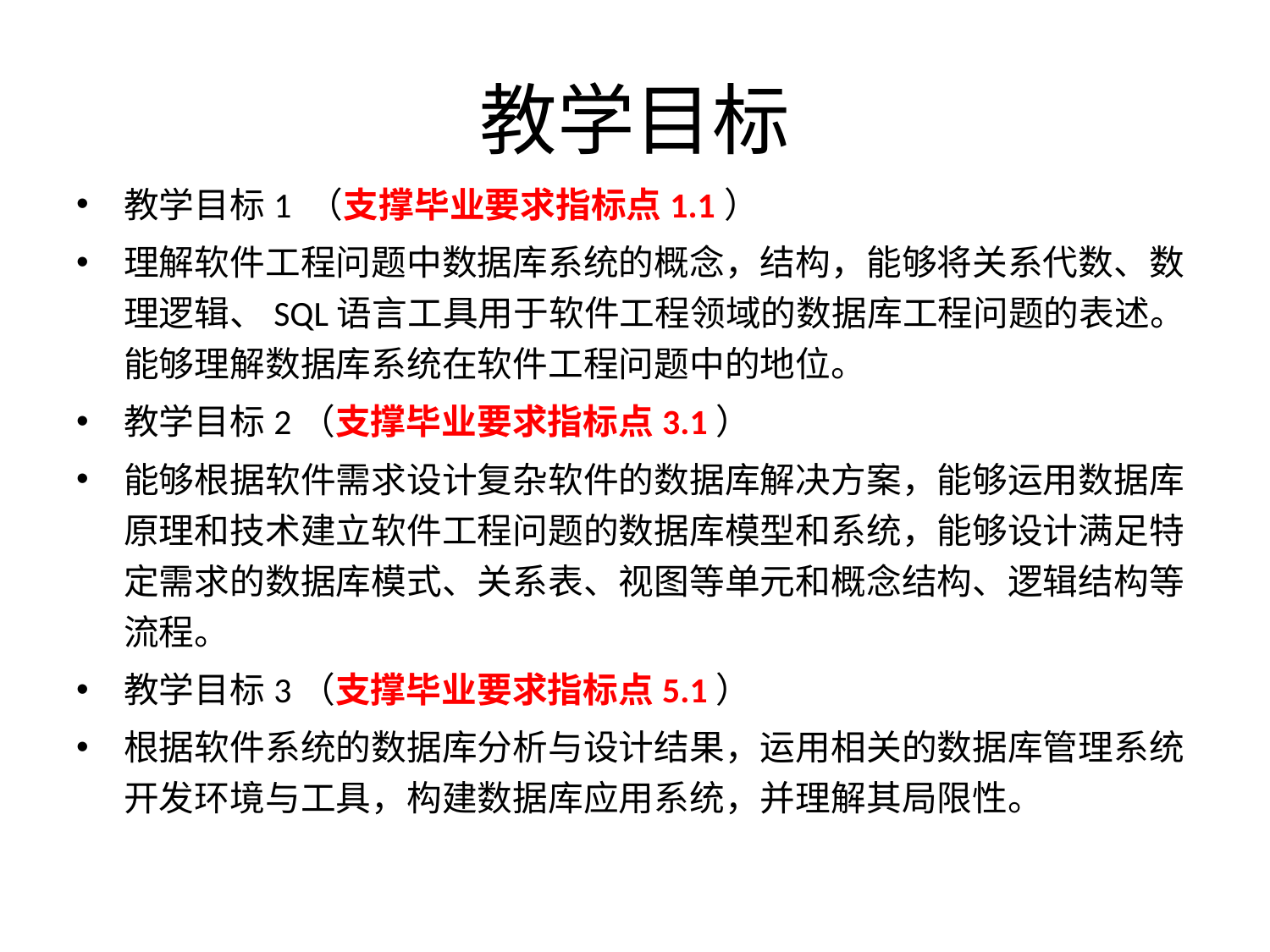

# 教学目标
教学目标1 （支撑毕业要求指标点1.1）
理解软件工程问题中数据库系统的概念，结构，能够将关系代数、数理逻辑、SQL语言工具用于软件工程领域的数据库工程问题的表述。 能够理解数据库系统在软件工程问题中的地位。
教学目标2（支撑毕业要求指标点3.1）
能够根据软件需求设计复杂软件的数据库解决方案，能够运用数据库原理和技术建立软件工程问题的数据库模型和系统，能够设计满足特定需求的数据库模式、关系表、视图等单元和概念结构、逻辑结构等流程。
教学目标3（支撑毕业要求指标点5.1）
根据软件系统的数据库分析与设计结果，运用相关的数据库管理系统开发环境与工具，构建数据库应用系统，并理解其局限性。